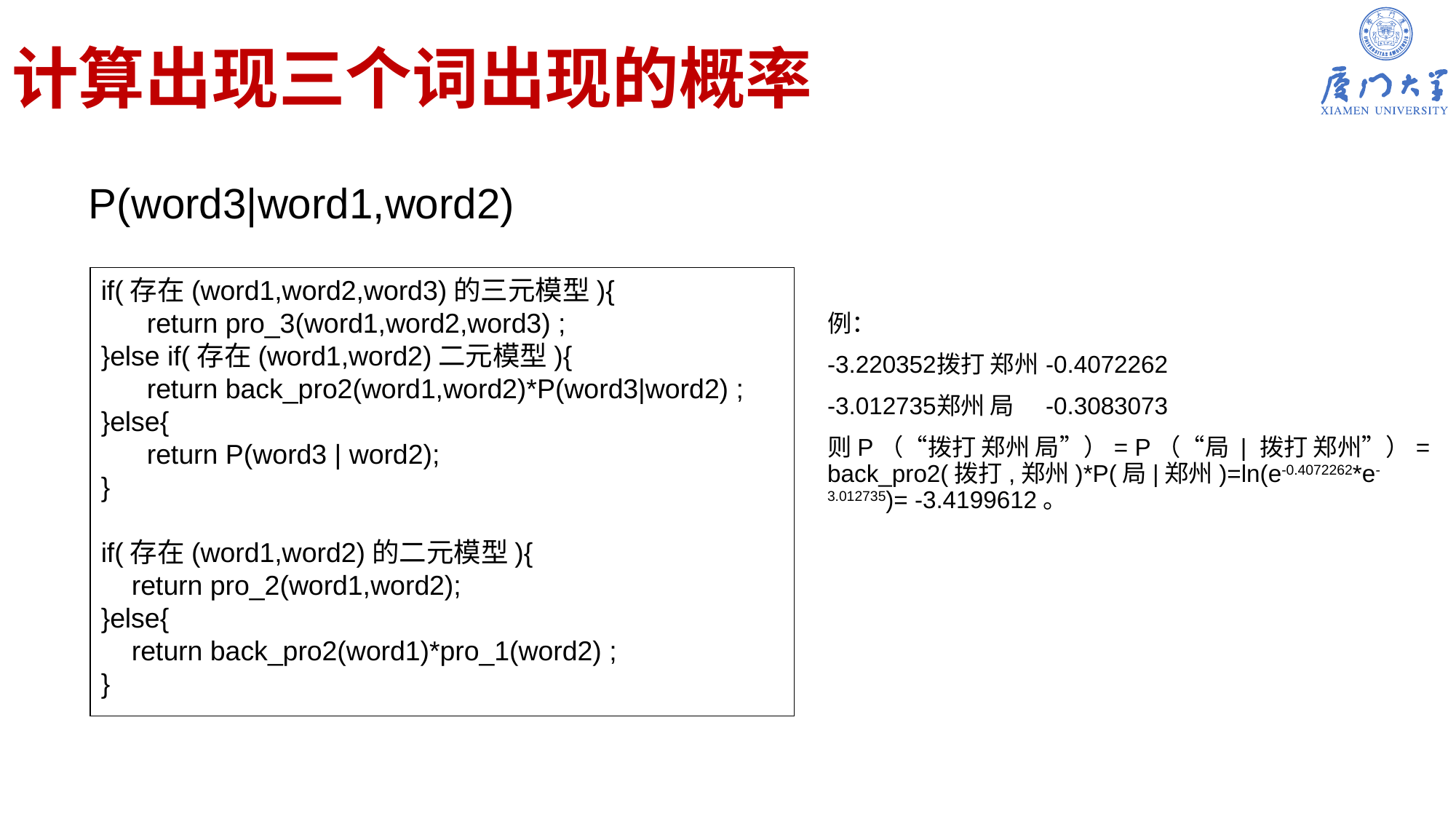

# 计算出现三个词出现的概率
P(word3|word1,word2)

if(存在(word1,word2,word3)的三元模型){
      return pro_3(word1,word2,word3) ;
}else if(存在(word1,word2)二元模型){
      return back_pro2(word1,word2)*P(word3|word2) ;
}else{
      return P(word3 | word2);
}

if(存在(word1,word2)的二元模型){
    return pro_2(word1,word2);
}else{
    return back_pro2(word1)*pro_1(word2) ;
}
例：
-3.220352	拨打 郑州	-0.4072262
-3.012735	郑州 局	-0.3083073
则P（“拨打 郑州 局”）= P（“局 | 拨打 郑州”）= back_pro2(拨打,郑州)*P(局|郑州)=ln(e-0.4072262*e-3.012735)= -3.4199612。